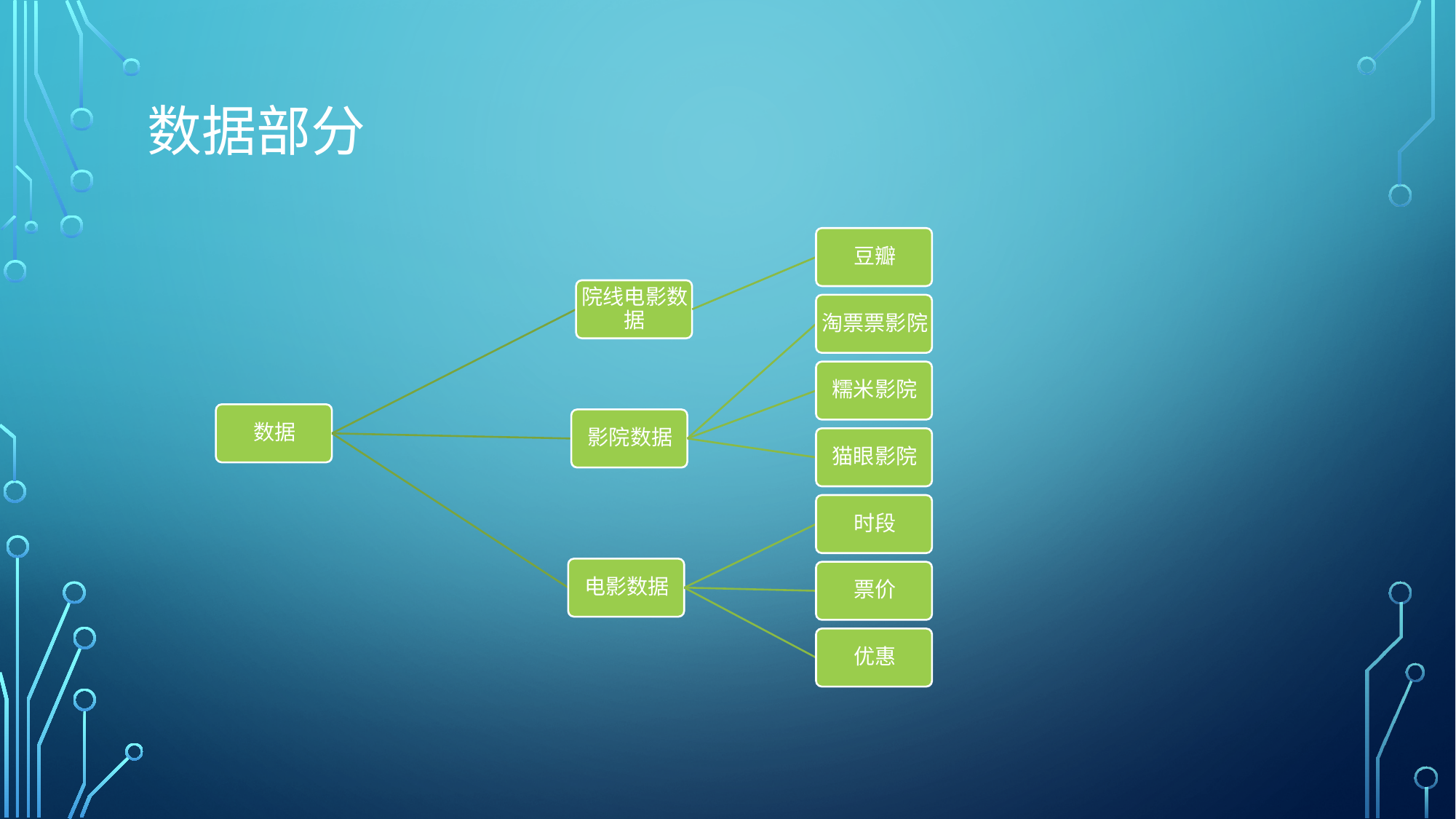

# 数据部分
数据

院线电影数据

豆瓣

影院数据

淘票票影院

糯米影院

猫眼影院

电影数据

时段

票价

优惠